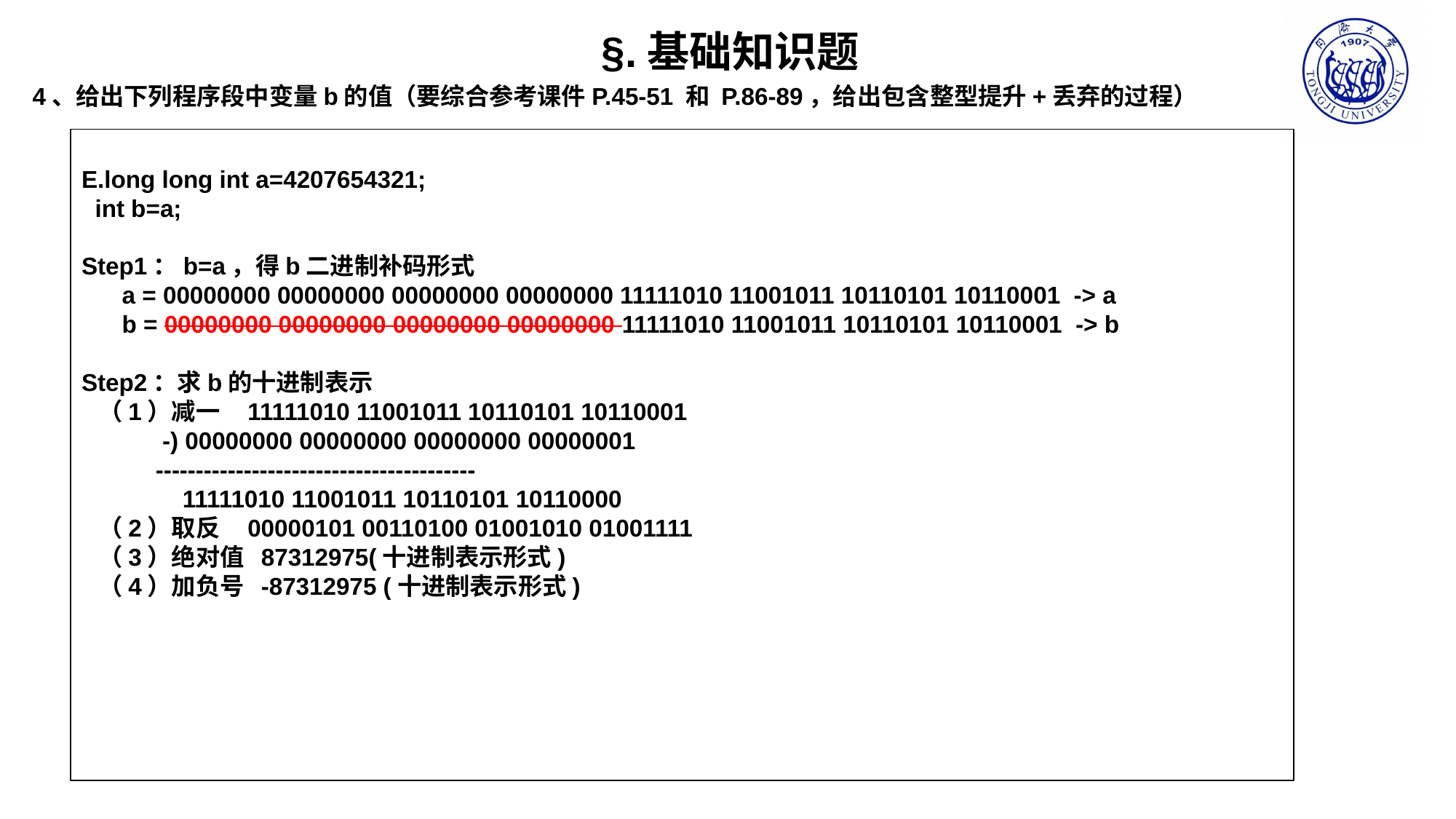

§.基础知识题
4、给出下列程序段中变量b的值（要综合参考课件P.45-51 和 P.86-89，给出包含整型提升+丢弃的过程）

E.long long int a=4207654321;
  int b=a;

Step1：b=a，得b二进制补码形式
      a = 00000000 00000000 00000000 00000000 11111010 11001011 10110101 10110001  -> a
      b = 00000000 00000000 00000000 00000000 11111010 11001011 10110101 10110001  -> b

Step2：求b的十进制表示
  （1）减一    11111010 11001011 10110101 10110001
            -) 00000000 00000000 00000000 00000001
           ----------------------------------------
               11111010 11001011 10110101 10110000
  （2）取反    00000101 00110100 01001010 01001111
  （3）绝对值  87312975(十进制表示形式)
  （4）加负号  -87312975 (十进制表示形式)